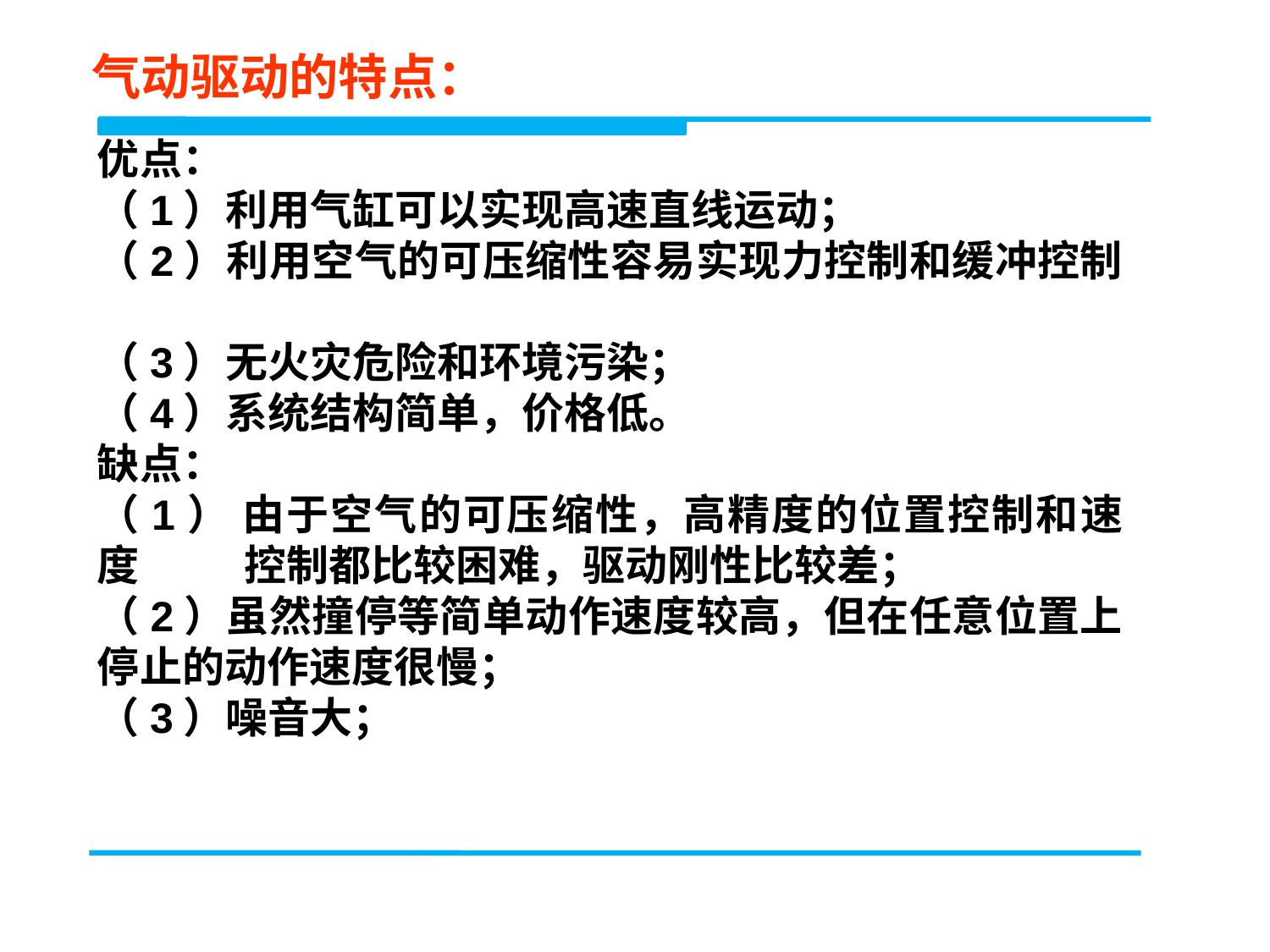

气动驱动的特点：
优点：
（1）利用气缸可以实现高速直线运动；
（2）利用空气的可压缩性容易实现力控制和缓冲控制
（3）无火灾危险和环境污染；
（4）系统结构简单，价格低。
缺点：
（1） 由于空气的可压缩性，高精度的位置控制和速度           控制都比较困难，驱动刚性比较差；
（2）虽然撞停等简单动作速度较高，但在任意位置上停止的动作速度很慢；
（3）噪音大；